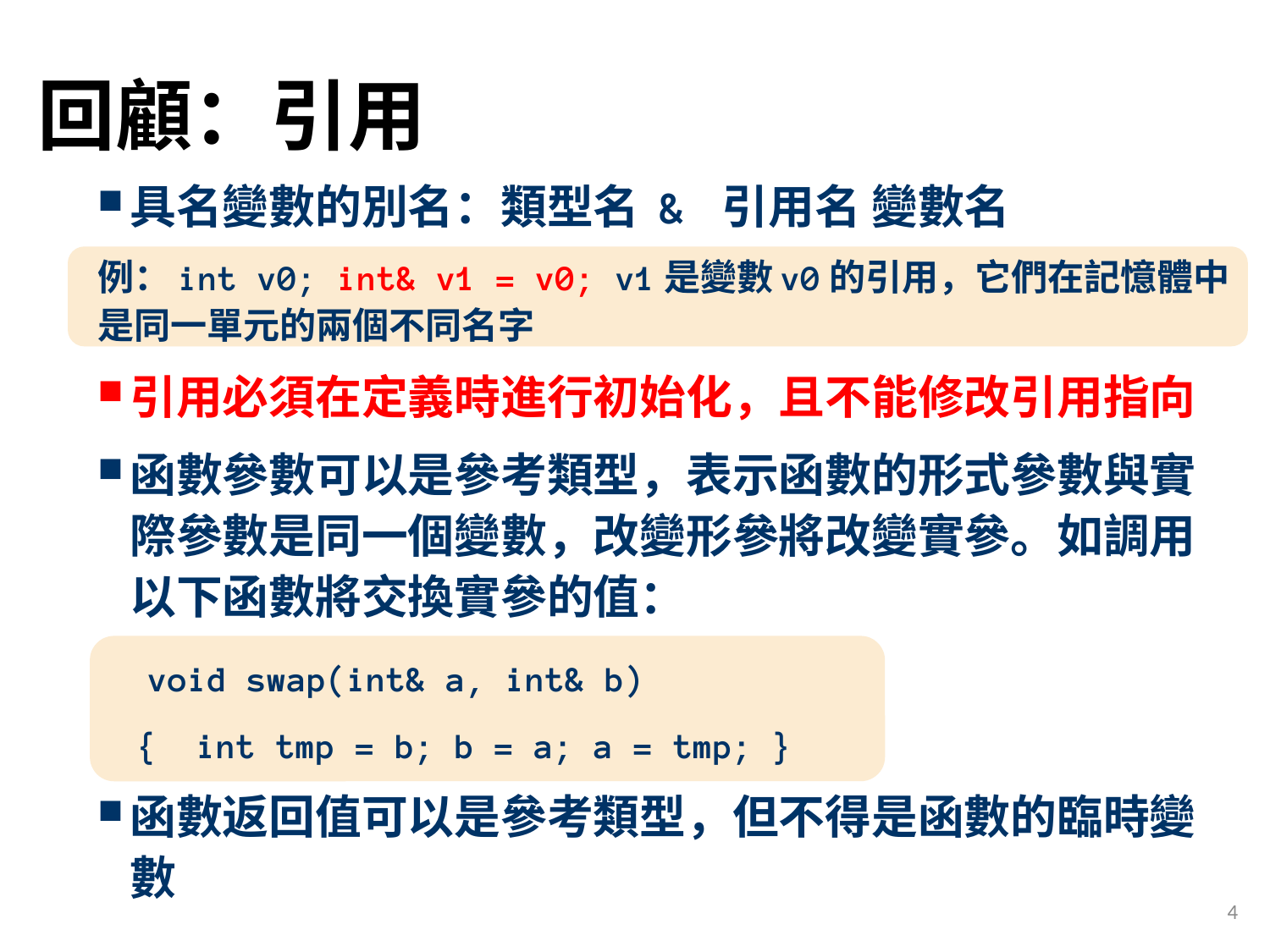

# 回顧：引用
具名變數的別名：類型名 & 引用名 變數名
例：int v0; int& v1 = v0; v1是變數v0的引用，它們在記憶體中是同一單元的兩個不同名字
引用必須在定義時進行初始化，且不能修改引用指向
函數參數可以是參考類型，表示函數的形式參數與實際參數是同一個變數，改變形參將改變實參。如調用以下函數將交換實參的值：
  void swap(int& a, int& b)
  {  int tmp = b; b = a; a = tmp; }
函數返回值可以是參考類型，但不得是函數的臨時變數

4